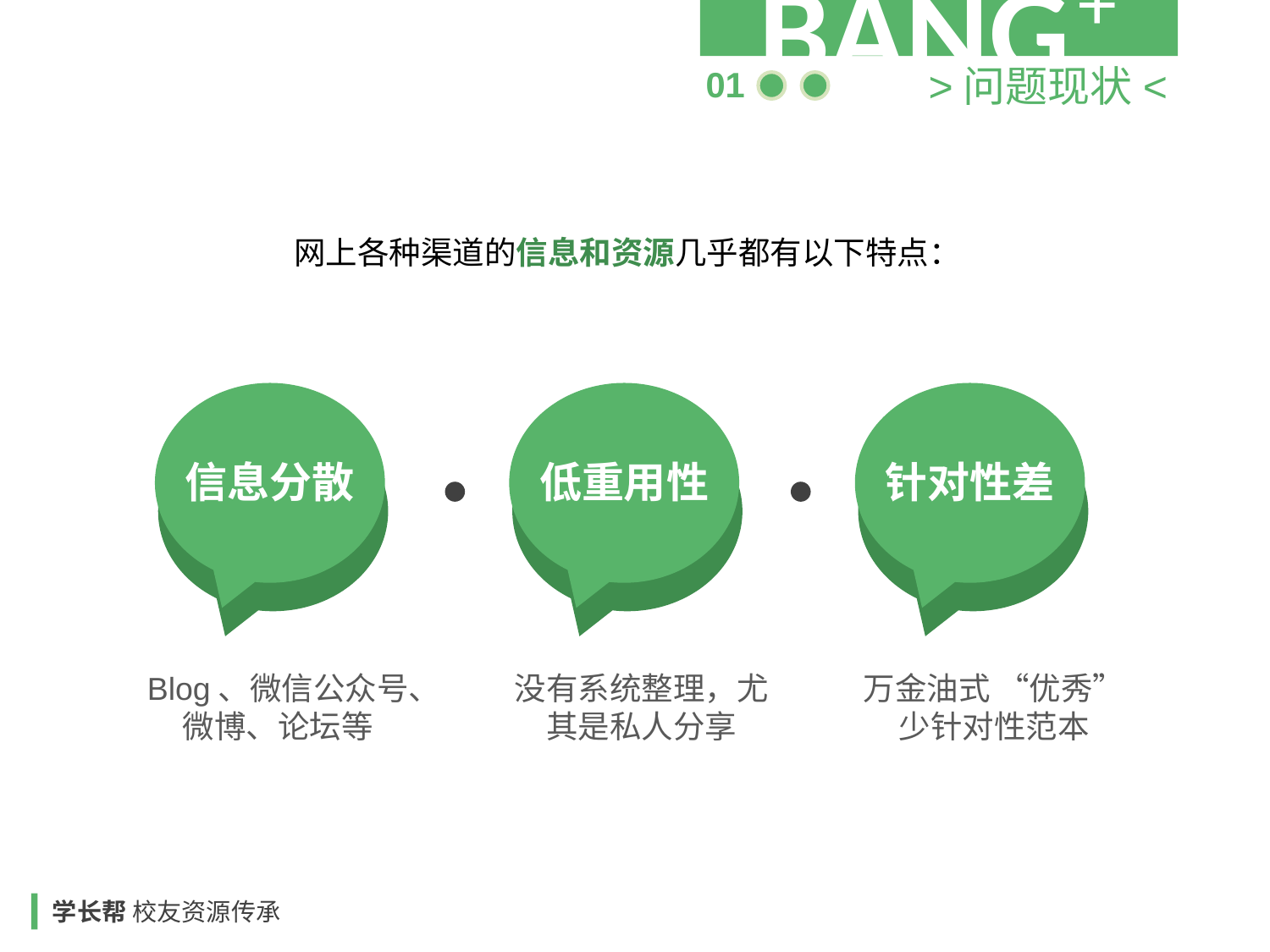

>问题现状<
01

网上各种渠道的信息和资源几乎都有以下特点：

信息分散
低重用性
针对性差

Blog、微信公众号、微博、论坛等
没有系统整理，尤其是私人分享
万金油式 “优秀”
少针对性范本